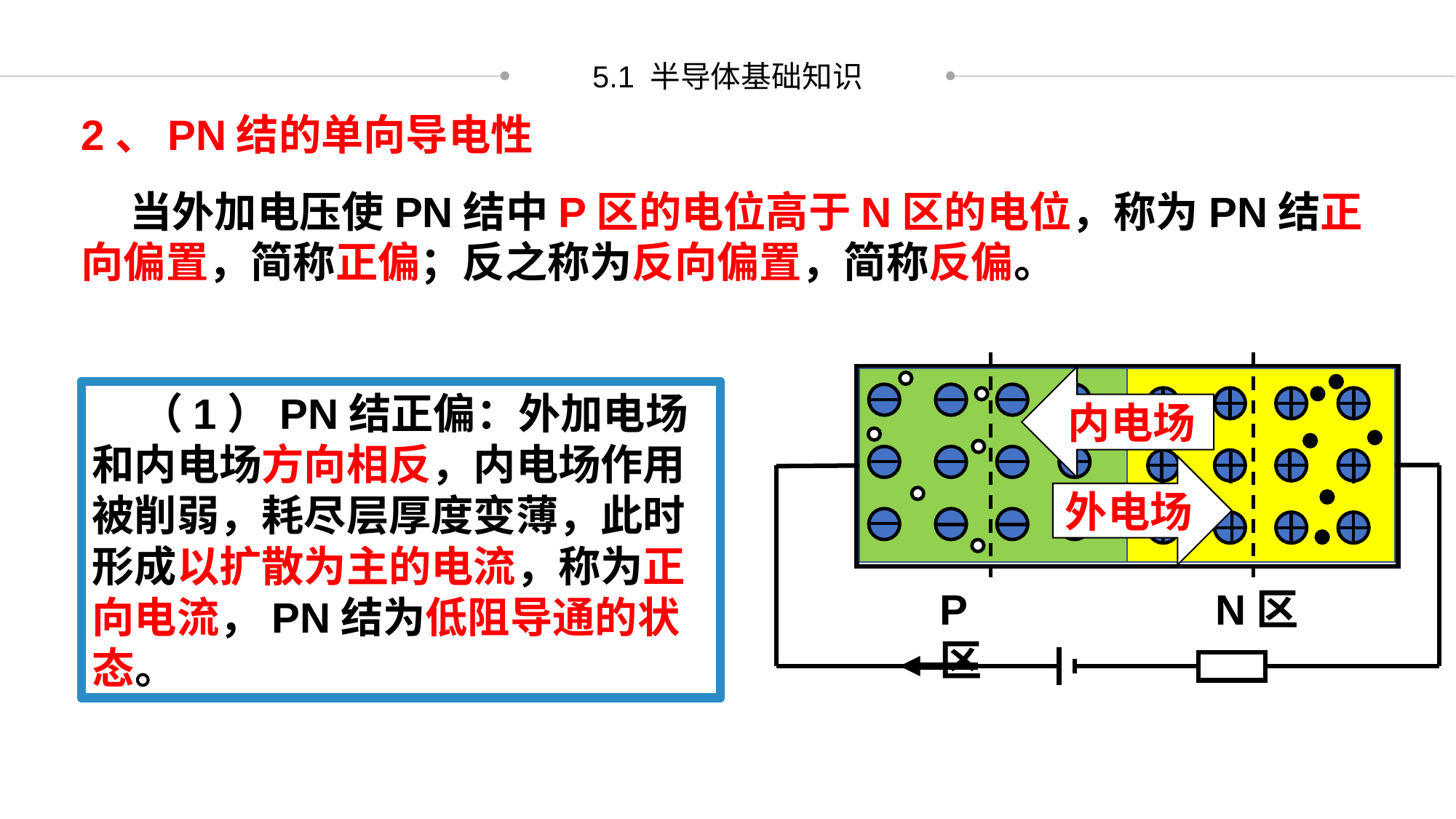

5.1 半导体基础知识
2、PN结的单向导电性
    当外加电压使PN结中P区的电位高于N区的电位，称为PN结正向偏置，简称正偏；反之称为反向偏置，简称反偏。

内电场

    （1）PN结正偏：外加电场和内电场方向相反，内电场作用被削弱，耗尽层厚度变薄，此时形成以扩散为主的电流，称为正向电流，PN结为低阻导通的状态。
外电场

P区
N区